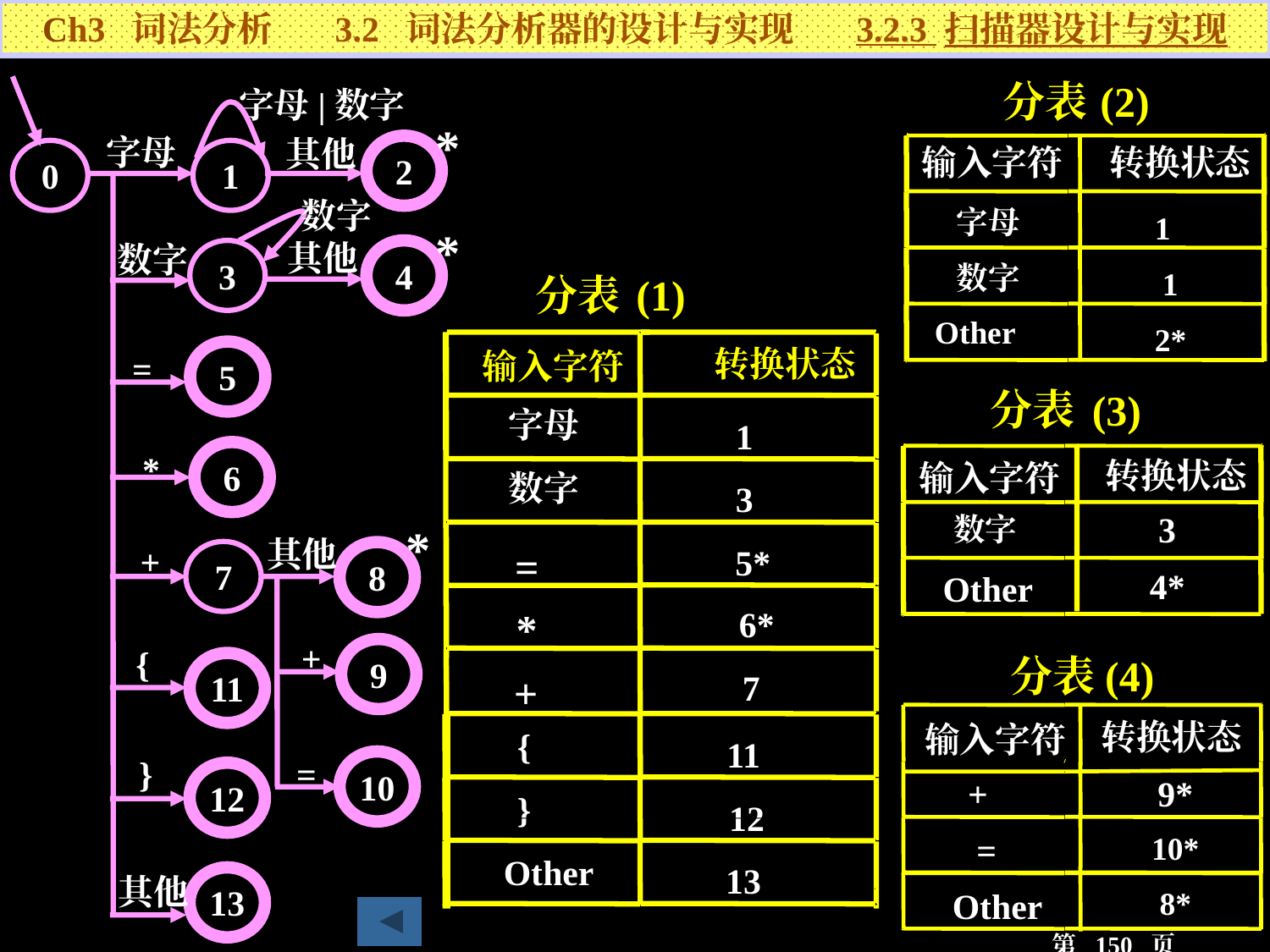

Ch3  词法分析      3.2  词法分析器的设计与实现      3.2.3 扫描器设计与实现
分表
(2)
字母|数字

字母
其他
2
0
1

数字

其他
数字
3
4

=
5

*
6

其他
+
7
8

+
{
9
11

}
=
10
12

其他
13

*

输入字符
转换状态

字母

1
*

数字

1
分表
(1)

      Other

2*

转换状态
输入字符

分表
(3)

字母

1

转换状态
输入字符

数字
3

3
数字

*

=
5*

4*
      Other

   6*
*

分表(4)
   7
+

转换状态

输入字符

{

   11

+
9*

}
   12

=
10*

Other
   13

Other
8*